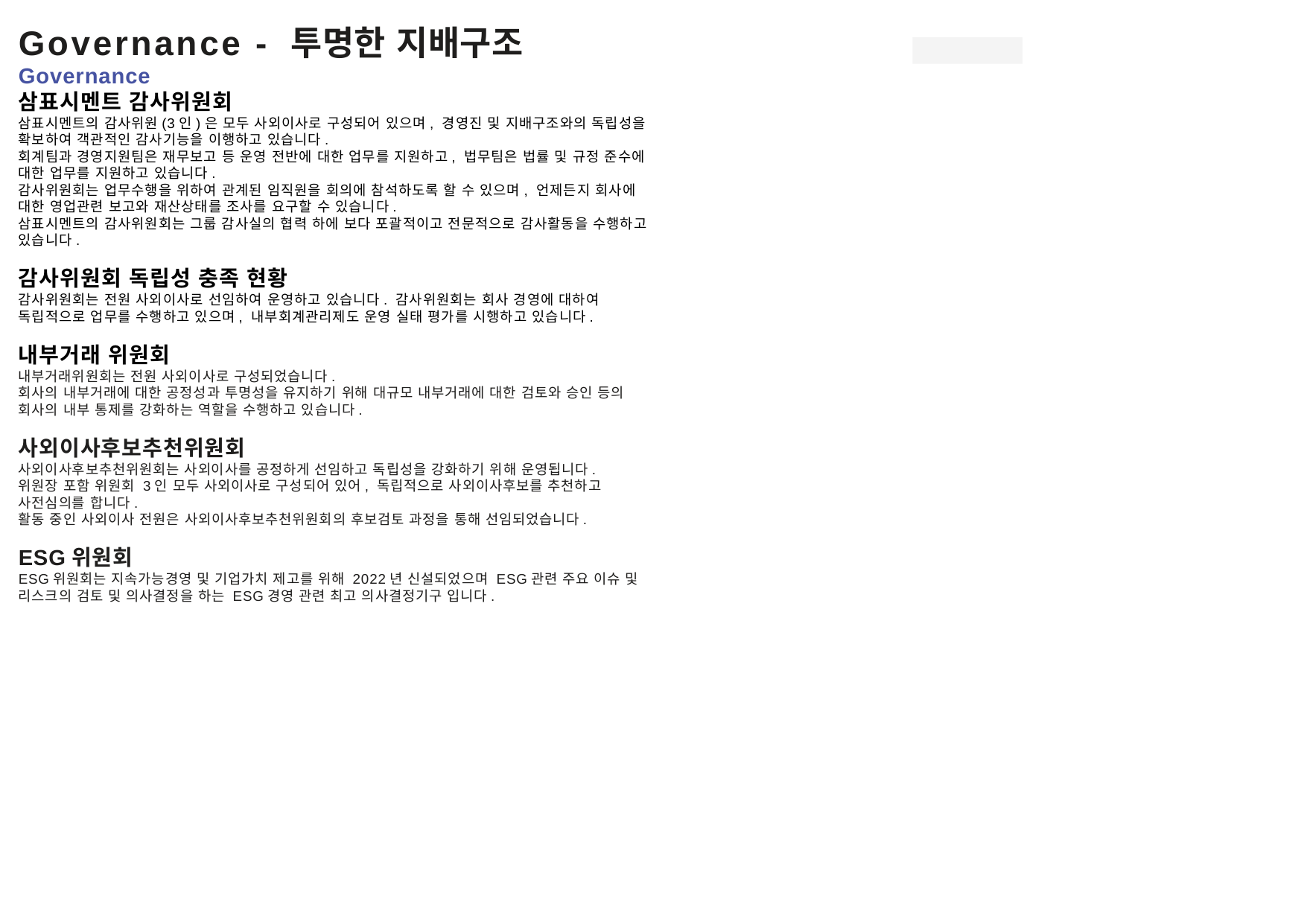

# Governance - 투명한 지배구조 Governance 삼표시멘트 감사위원회 삼표시멘트의 감사위원(3인)은 모두 사외이사로 구성되어 있으며, 경영진 및 지배구조와의 독립성을 확보하여 객관적인 감사기능을 이행하고 있습니다. 회계팀과 경영지원팀은 재무보고 등 운영 전반에 대한 업무를 지원하고, 법무팀은 법률 및 규정 준수에 대한 업무를 지원하고 있습니다. 감사위원회는 업무수행을 위하여 관계된 임직원을 회의에 참석하도록 할 수 있으며, 언제든지 회사에 대한 영업관련 보고와 재산상태를 조사를 요구할 수 있습니다.
삼표시멘트의 감사위원회는 그룹 감사실의 협력 하에 보다 포괄적이고 전문적으로 감사활동을 수행하고 있습니다.
감사위원회 독립성 충족 현황
감사위원회는 전원 사외이사로 선임하여 운영하고 있습니다. 감사위원회는 회사 경영에 대하여 독립적으로 업무를 수행하고 있으며, 내부회계관리제도 운영 실태 평가를 시행하고 있습니다.
내부거래 위원회
내부거래위원회는 전원 사외이사로 구성되었습니다.
회사의 내부거래에 대한 공정성과 투명성을 유지하기 위해 대규모 내부거래에 대한 검토와 승인 등의 회사의 내부 통제를 강화하는 역할을 수행하고 있습니다.
사외이사후보추천위원회
사외이사후보추천위원회는 사외이사를 공정하게 선임하고 독립성을 강화하기 위해 운영됩니다.
위원장 포함 위원회 3인 모두 사외이사로 구성되어 있어, 독립적으로 사외이사후보를 추천하고 사전심의를 합니다.
활동 중인 사외이사 전원은 사외이사후보추천위원회의 후보검토 과정을 통해 선임되었습니다.
ESG위원회
ESG위원회는 지속가능경영 및 기업가치 제고를 위해 2022년 신설되었으며 ESG관련 주요 이슈 및 리스크의 검토 및 의사결정을 하는 ESG경영 관련 최고 의사결정기구 입니다.